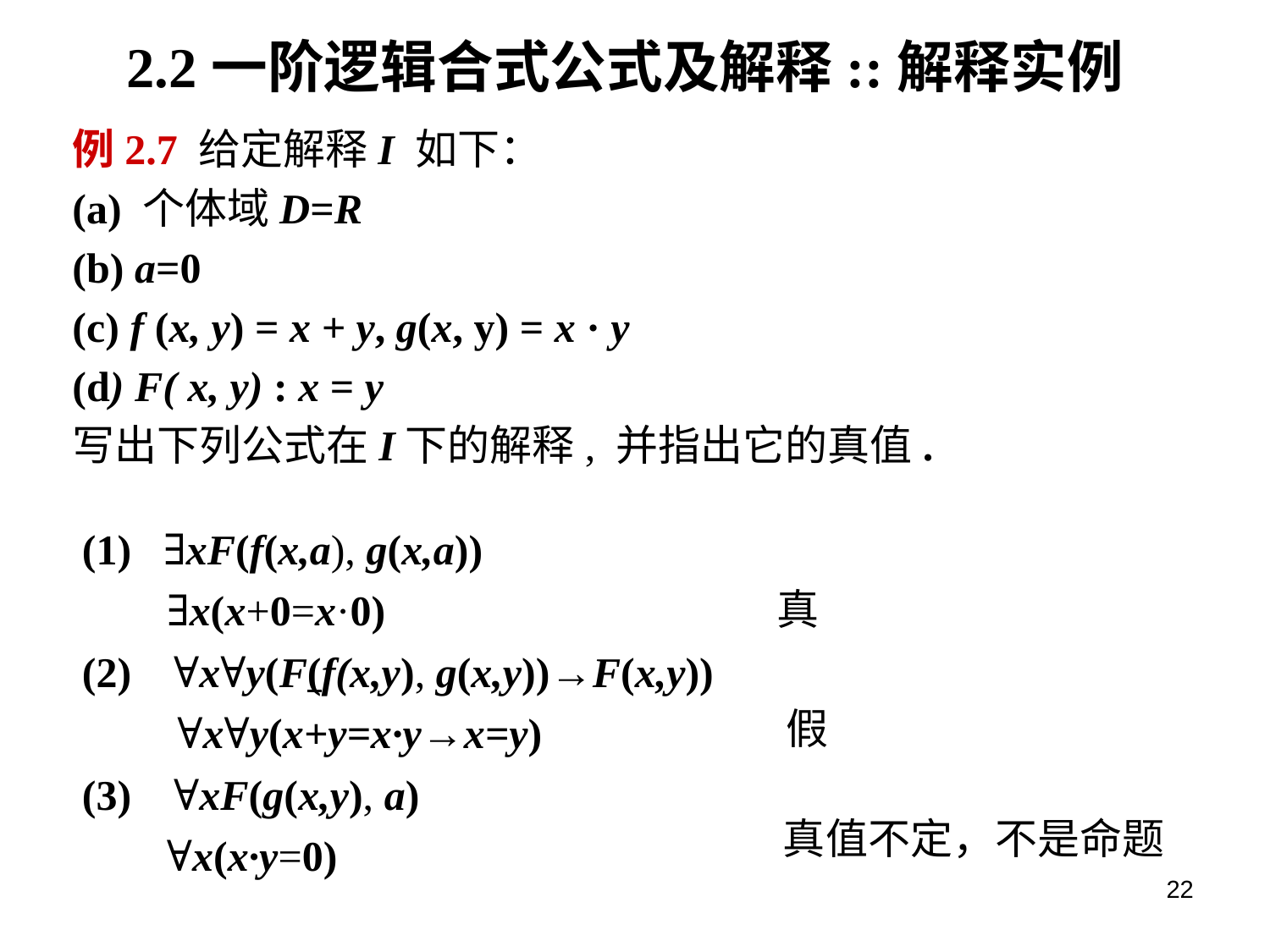

# 2.2一阶逻辑合式公式及解释::解释实例
例2.7 给定解释I 如下：
(a) 个体域D=R
(b) a=0
(c) f (x, y) = x + y, g(x, y) = x · y
(d) F( x, y) : x = y
写出下列公式在I下的解释, 并指出它的真值.
(1)   ∃xF(f(x,a), g(x,a))
        ∃x(x+0=x·0)
(2)    ∀x∀y(F(f(x,y), g(x,y))→F(x,y))
         ∀x∀y(x+y=x·y→x=y)
(3)    ∀xF(g(x,y), a)
        ∀x(x·y=0)
真
假
真值不定，不是命题
22